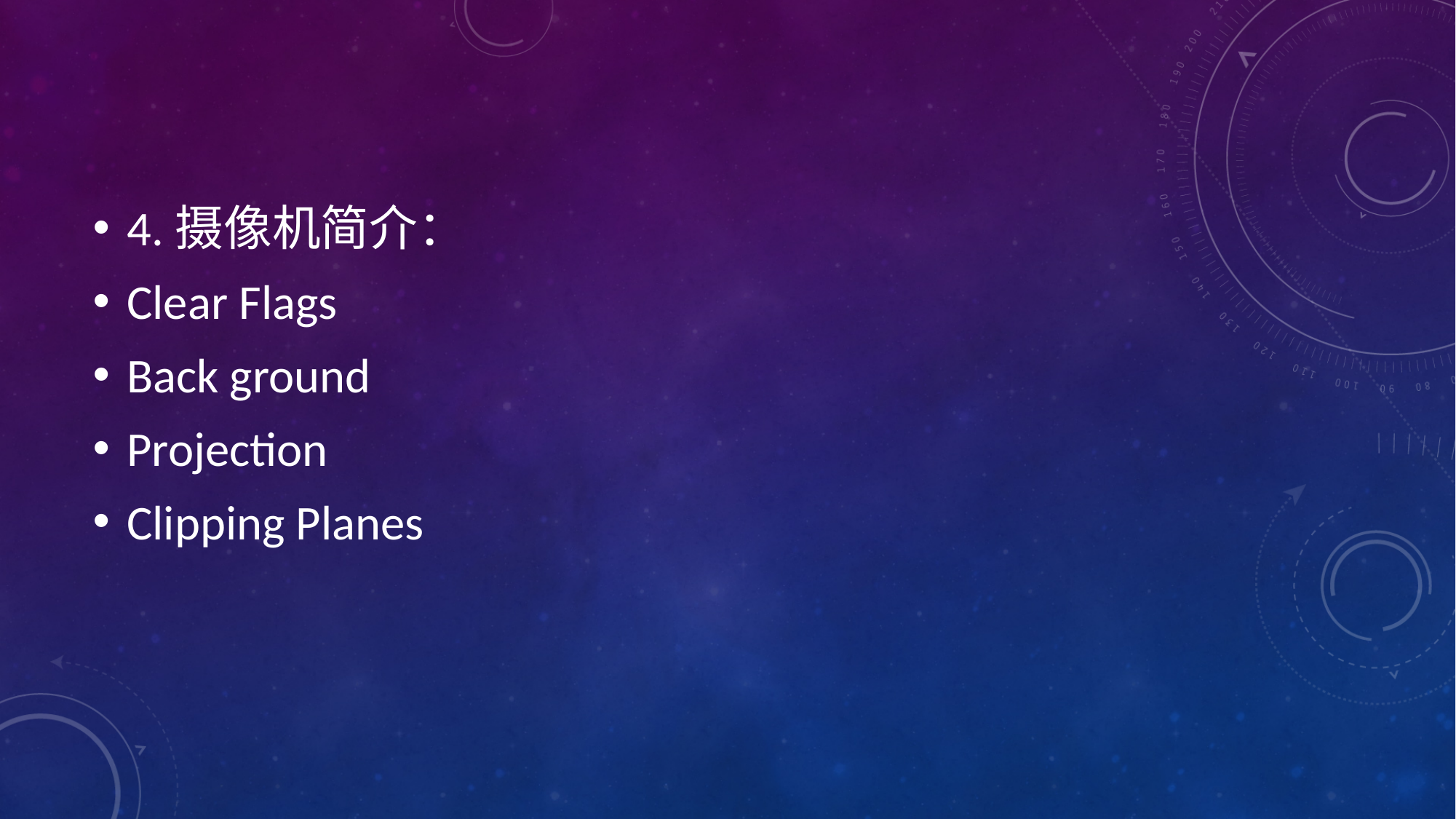

#
4.摄像机简介：
Clear Flags
Back ground
Projection
Clipping Planes